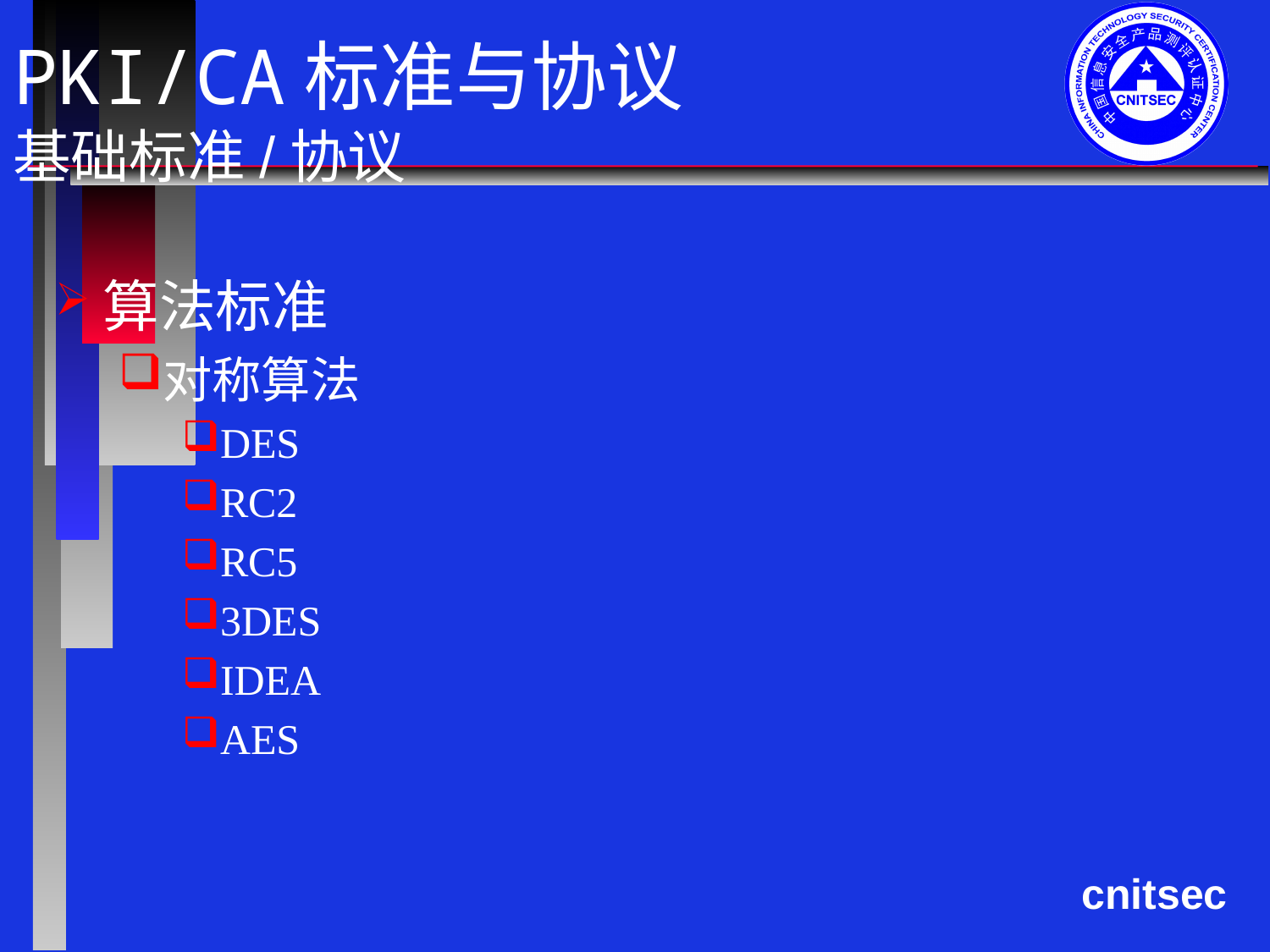

# PKI/CA标准与协议 基础标准/协议
算法标准
对称算法
DES
RC2
RC5
3DES
IDEA
AES